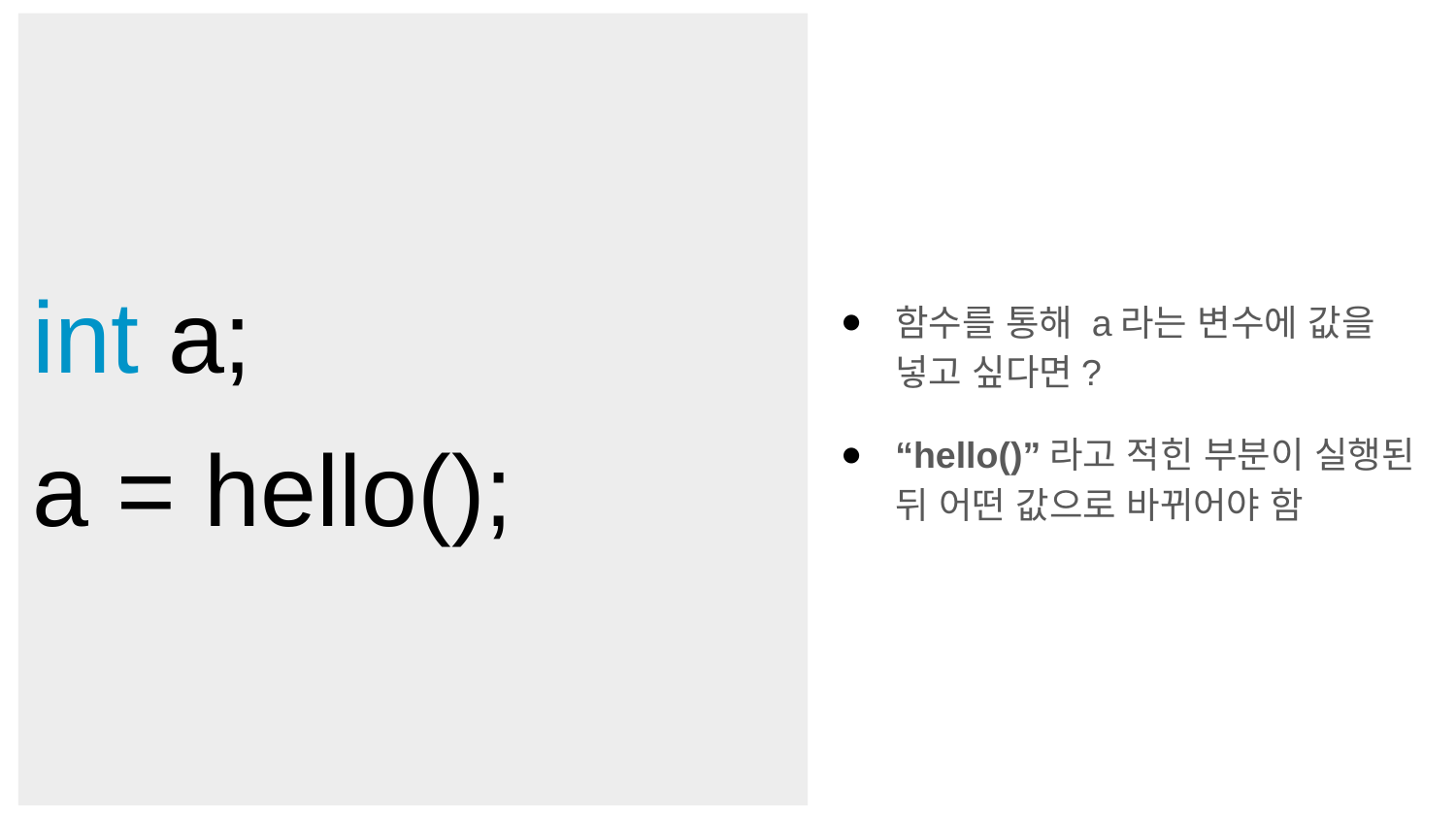

함수를 통해 a라는 변수에 값을 넣고 싶다면?
“hello()”라고 적힌 부분이 실행된 뒤 어떤 값으로 바뀌어야 함
int a;
a = hello();